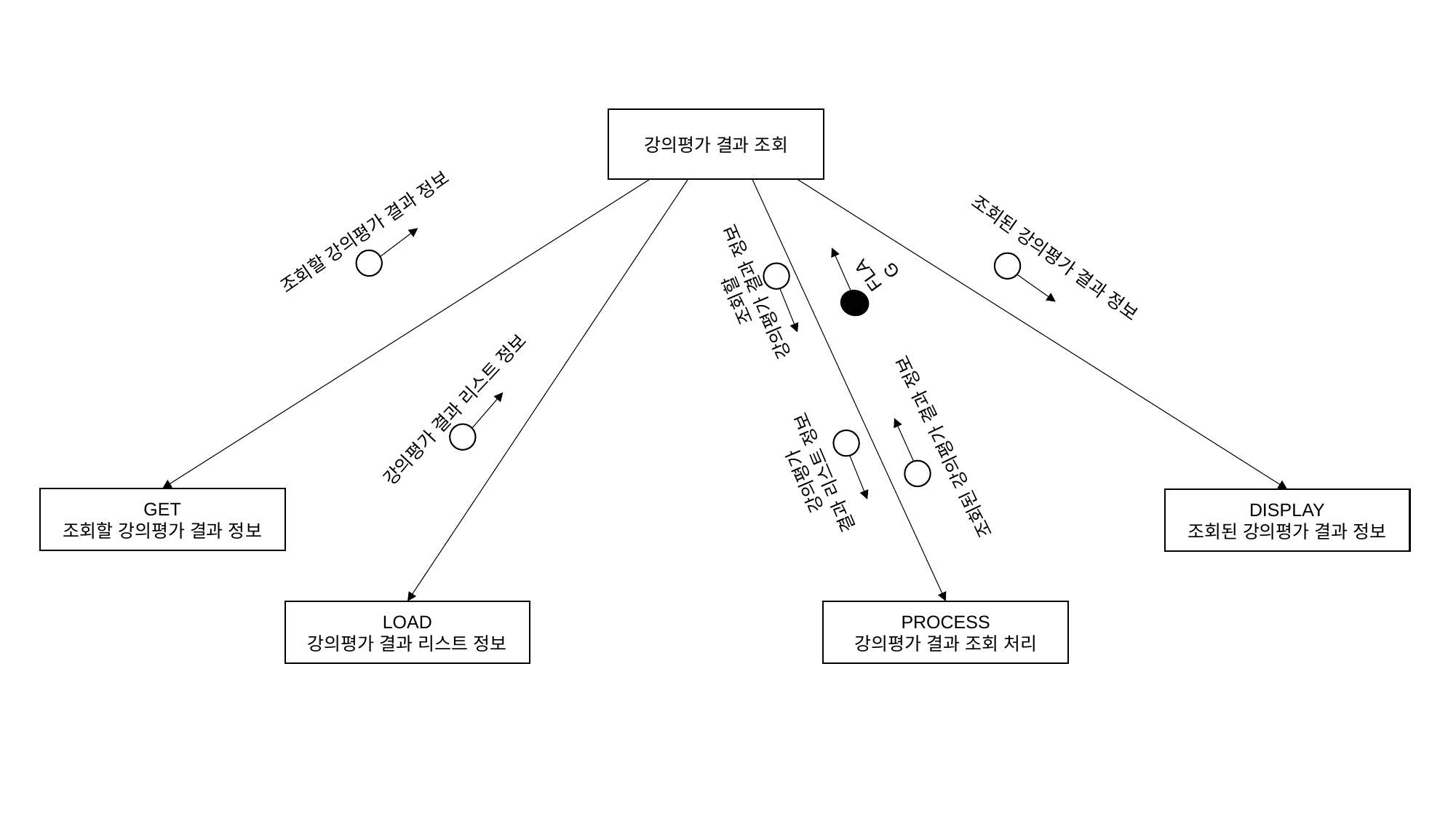

강의평가 결과 조회
조회할 강의평가 결과 정보

조회된 강의평가 결과 정보
FLAG

조회할
강의평가 결과 정보

강의평가 결과 리스트 정보

조회된 강의평가 결과 정보

강의평가
결과 리스트 정보
GET
조회할 강의평가 결과 정보
DISPLAY
조회된 강의평가 결과 정보
LOAD
강의평가 결과 리스트 정보
PROCESS
강의평가 결과 조회 처리